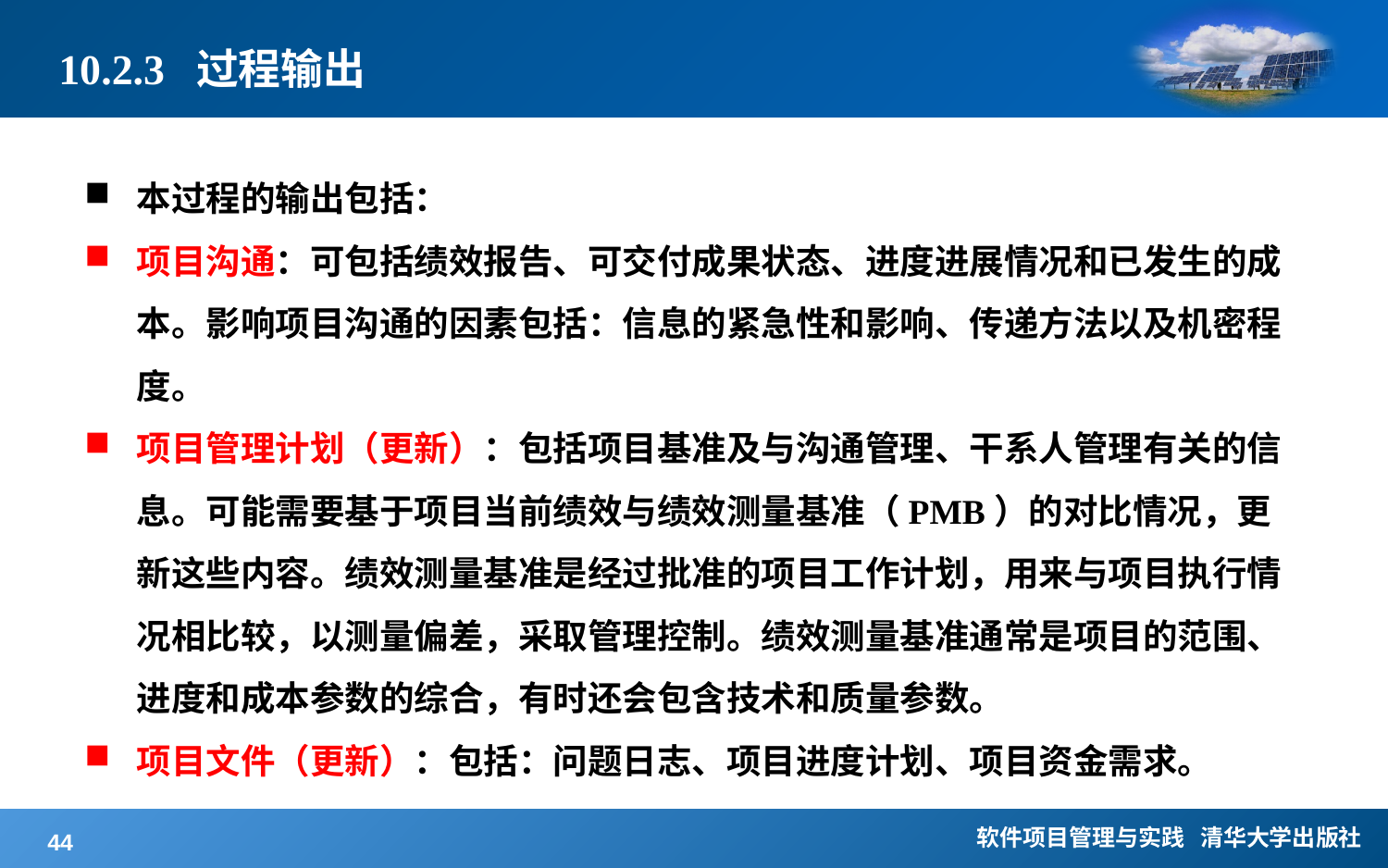

# 10.2.3  过程输出
本过程的输出包括：
项目沟通：可包括绩效报告、可交付成果状态、进度进展情况和已发生的成本。影响项目沟通的因素包括：信息的紧急性和影响、传递方法以及机密程度。
项目管理计划（更新）：包括项目基准及与沟通管理、干系人管理有关的信息。可能需要基于项目当前绩效与绩效测量基准（PMB）的对比情况，更新这些内容。绩效测量基准是经过批准的项目工作计划，用来与项目执行情况相比较，以测量偏差，采取管理控制。绩效测量基准通常是项目的范围、进度和成本参数的综合，有时还会包含技术和质量参数。
项目文件（更新）：包括：问题日志、项目进度计划、项目资金需求。